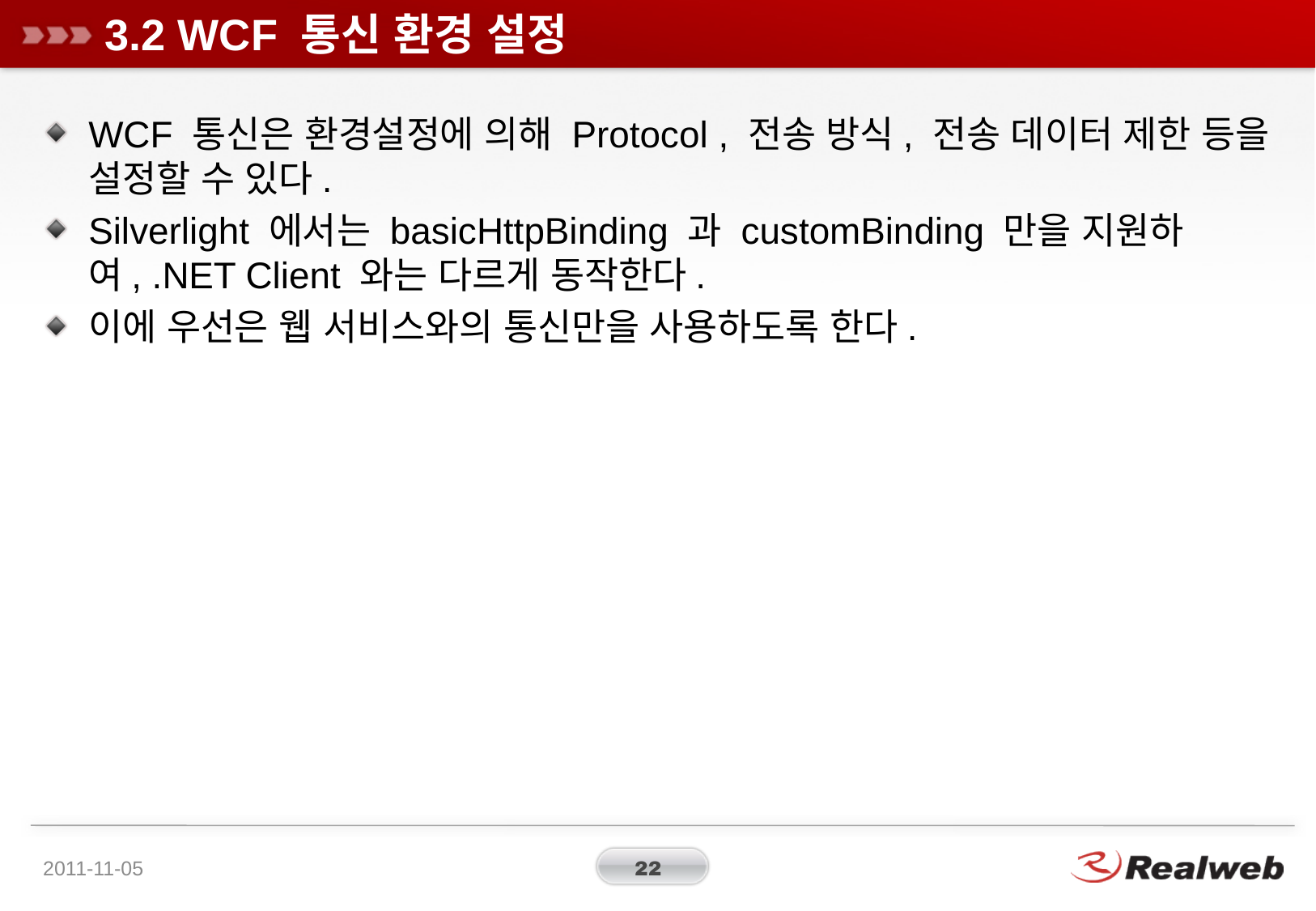

# 3.2 WCF 통신 환경 설정
WCF 통신은 환경설정에 의해 Protocol , 전송 방식, 전송 데이터 제한 등을 설정할 수 있다.
Silverlight 에서는 basicHttpBinding 과 customBinding 만을 지원하여, .NET Client 와는 다르게 동작한다.
이에 우선은 웹 서비스와의 통신만을 사용하도록 한다.
2011-11-05
22